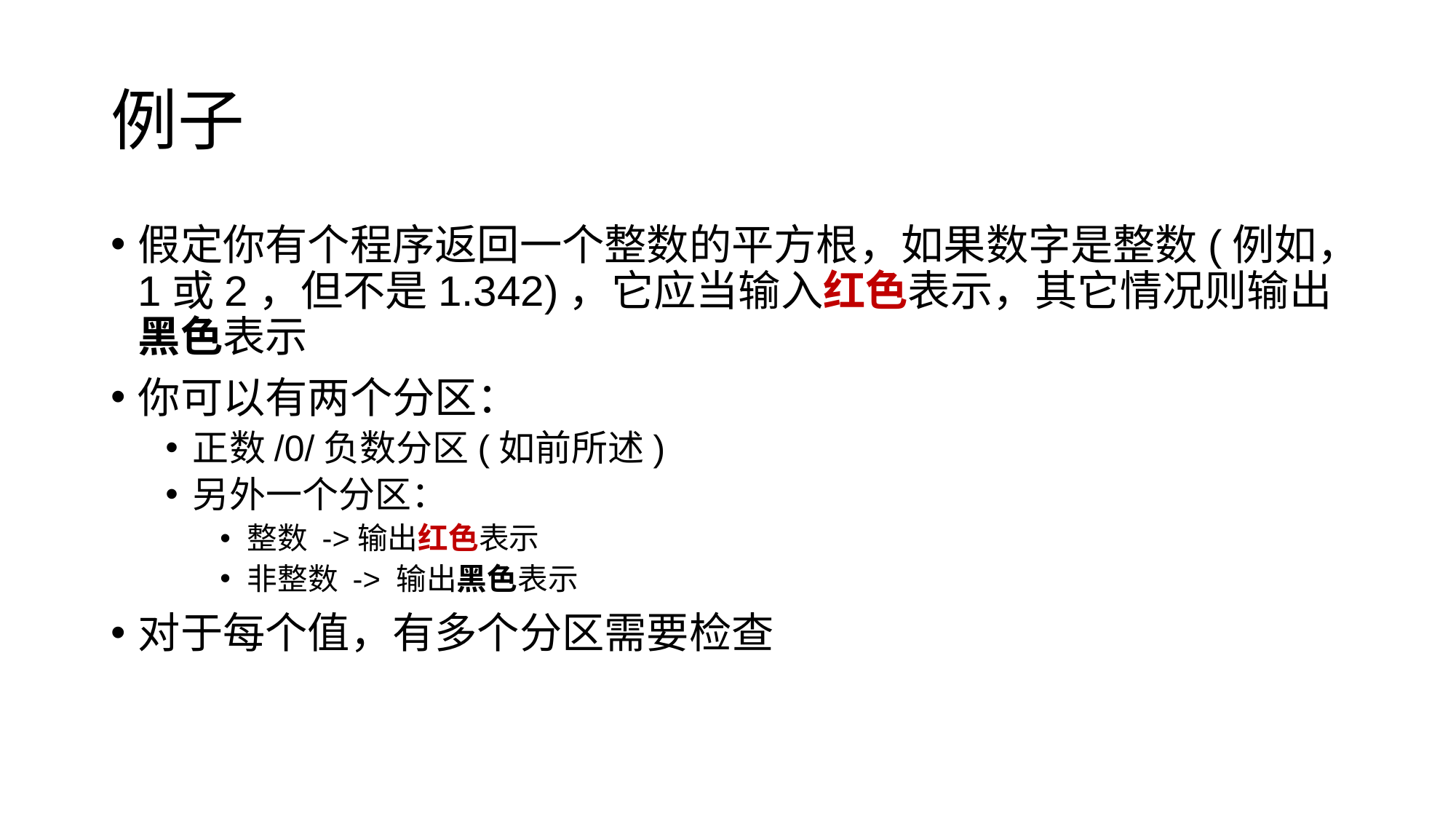

# 例子
假定你有个程序返回一个整数的平方根，如果数字是整数(例如，1或2，但不是1.342)，它应当输入红色表示，其它情况则输出黑色表示
你可以有两个分区：
正数/0/负数分区(如前所述)
另外一个分区：
整数 ->输出红色表示
非整数 -> 输出黑色表示
对于每个值，有多个分区需要检查